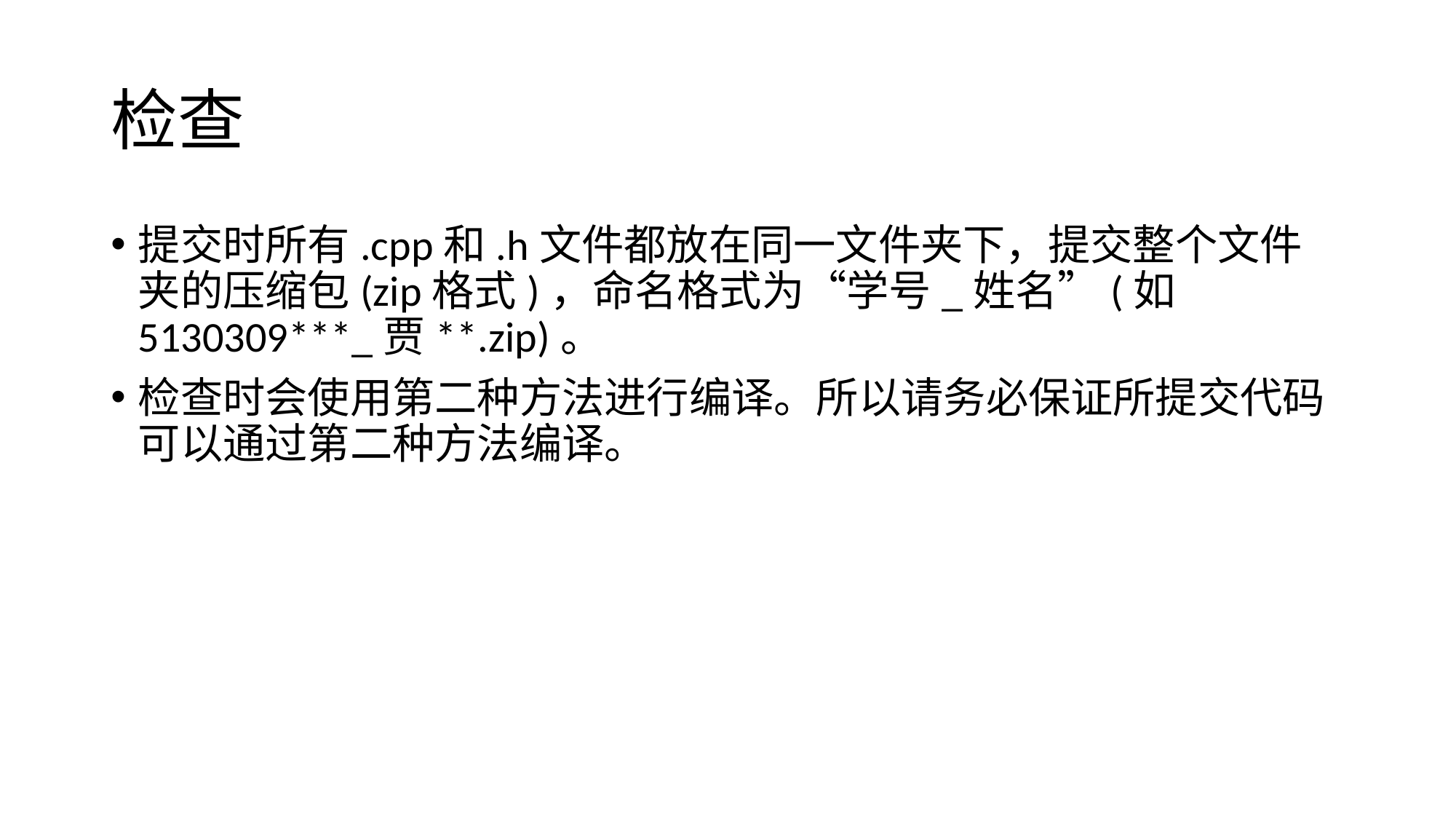

# 检查
提交时所有.cpp和.h文件都放在同一文件夹下，提交整个文件夹的压缩包(zip格式)，命名格式为“学号_姓名”(如5130309***_贾**.zip)。
检查时会使用第二种方法进行编译。所以请务必保证所提交代码可以通过第二种方法编译。